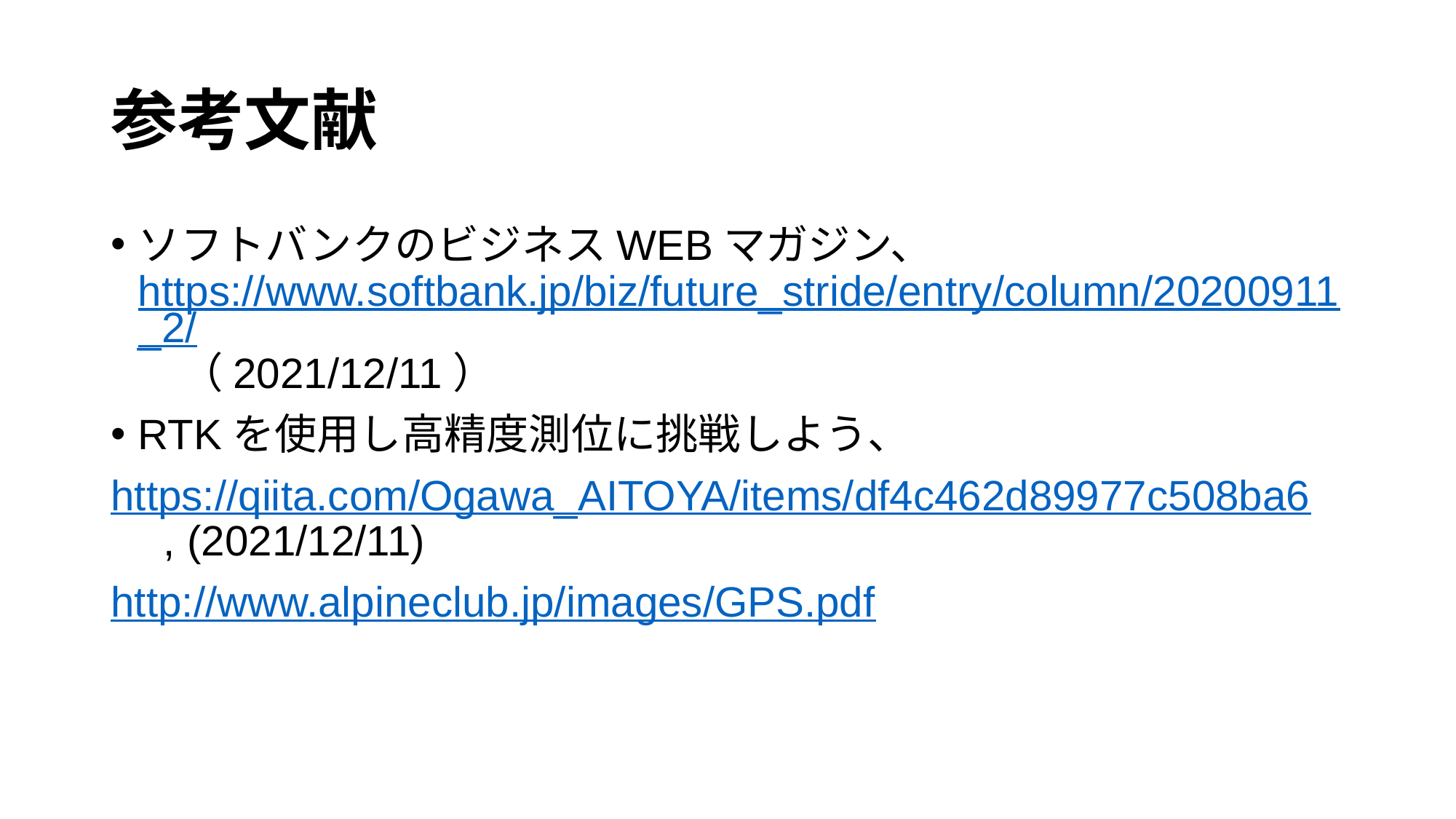

# 参考文献
ソフトバンクのビジネスWEBマガジン、https://www.softbank.jp/biz/future_stride/entry/column/20200911_2/　（2021/12/11）
RTKを使用し高精度測位に挑戦しよう、
https://qiita.com/Ogawa_AITOYA/items/df4c462d89977c508ba6　, (2021/12/11)
http://www.alpineclub.jp/images/GPS.pdf